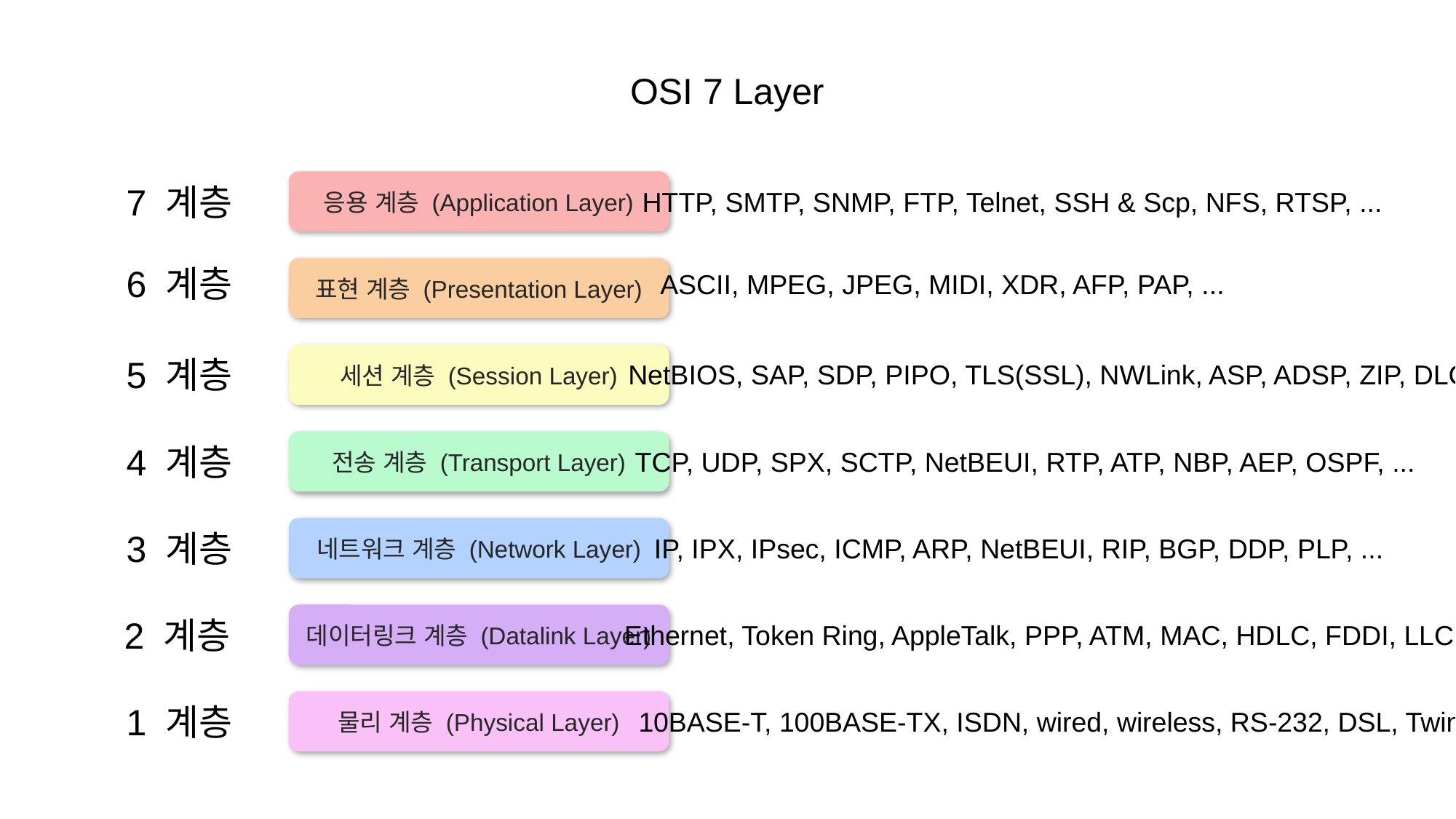

OSI 7 Layer
응용 계층 (Application Layer)
7 계층
HTTP, SMTP, SNMP, FTP, Telnet, SSH & Scp, NFS, RTSP, ...
6 계층
표현 계층 (Presentation Layer)
ASCII, MPEG, JPEG, MIDI, XDR, AFP, PAP, ...
세션 계층 (Session Layer)
5 계층
NetBIOS, SAP, SDP, PIPO, TLS(SSL), NWLink, ASP, ADSP, ZIP, DLC, ...
전송 계층 (Transport Layer)
4 계층
TCP, UDP, SPX, SCTP, NetBEUI, RTP, ATP, NBP, AEP, OSPF, ...
네트워크 계층 (Network Layer)
3 계층
IP, IPX, IPsec, ICMP, ARP, NetBEUI, RIP, BGP, DDP, PLP, ...
데이터링크 계층 (Datalink Layer)
2 계층
Ethernet, Token Ring, AppleTalk, PPP, ATM, MAC, HDLC, FDDI, LLC, ALOHA, ...
물리 계층 (Physical Layer)
1 계층
10BASE-T, 100BASE-TX, ISDN, wired, wireless, RS-232, DSL, Twinax, ...